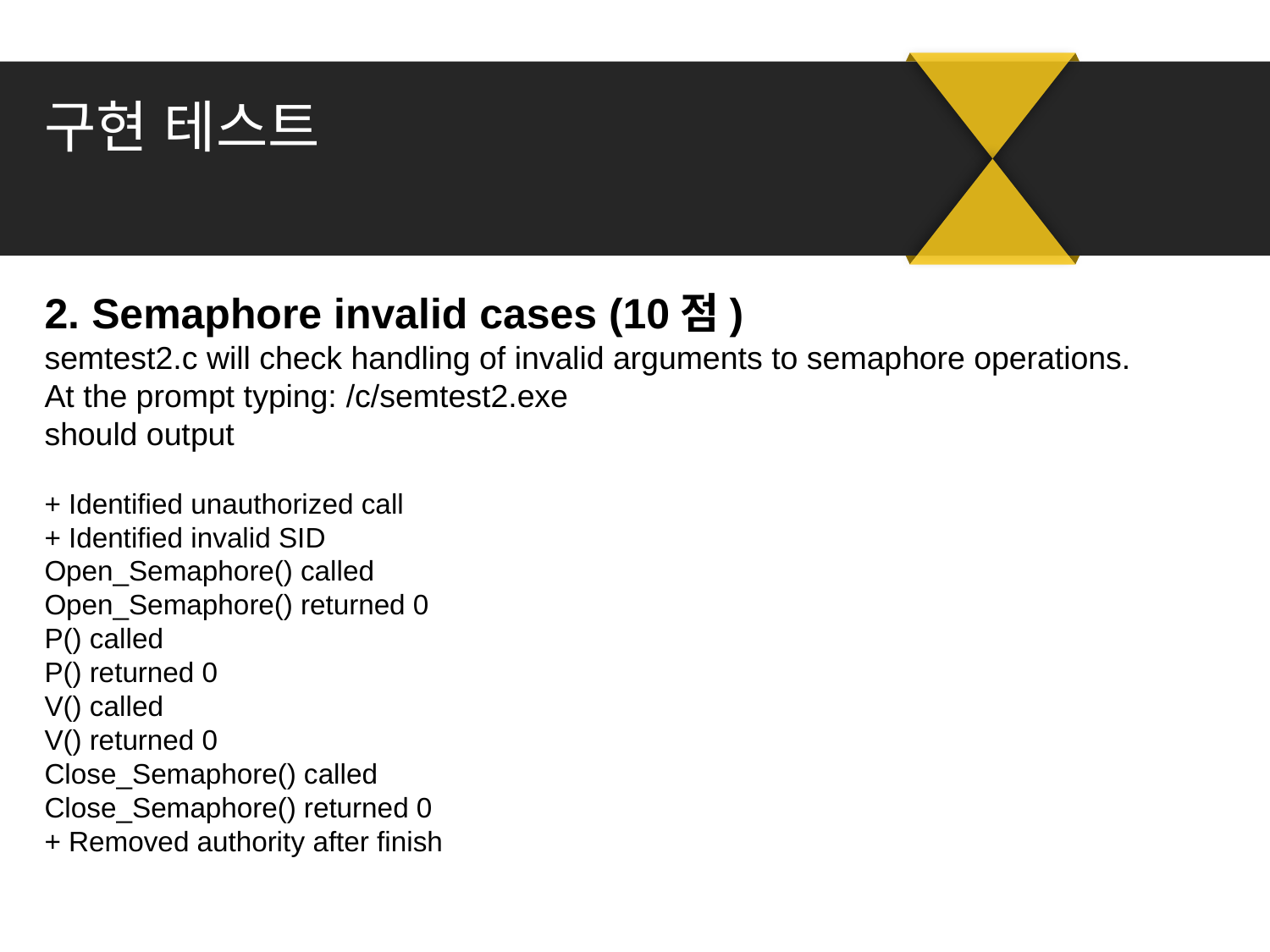

# 구현 테스트

2. Semaphore invalid cases (10점)
semtest2.c will check handling of invalid arguments to semaphore operations.
At the prompt typing: /c/semtest2.exe
should output

+ Identified unauthorized call
+ Identified invalid SID
Open_Semaphore() called
Open_Semaphore() returned 0
P() called
P() returned 0
V() called
V() returned 0
Close_Semaphore() called
Close_Semaphore() returned 0
+ Removed authority after finish